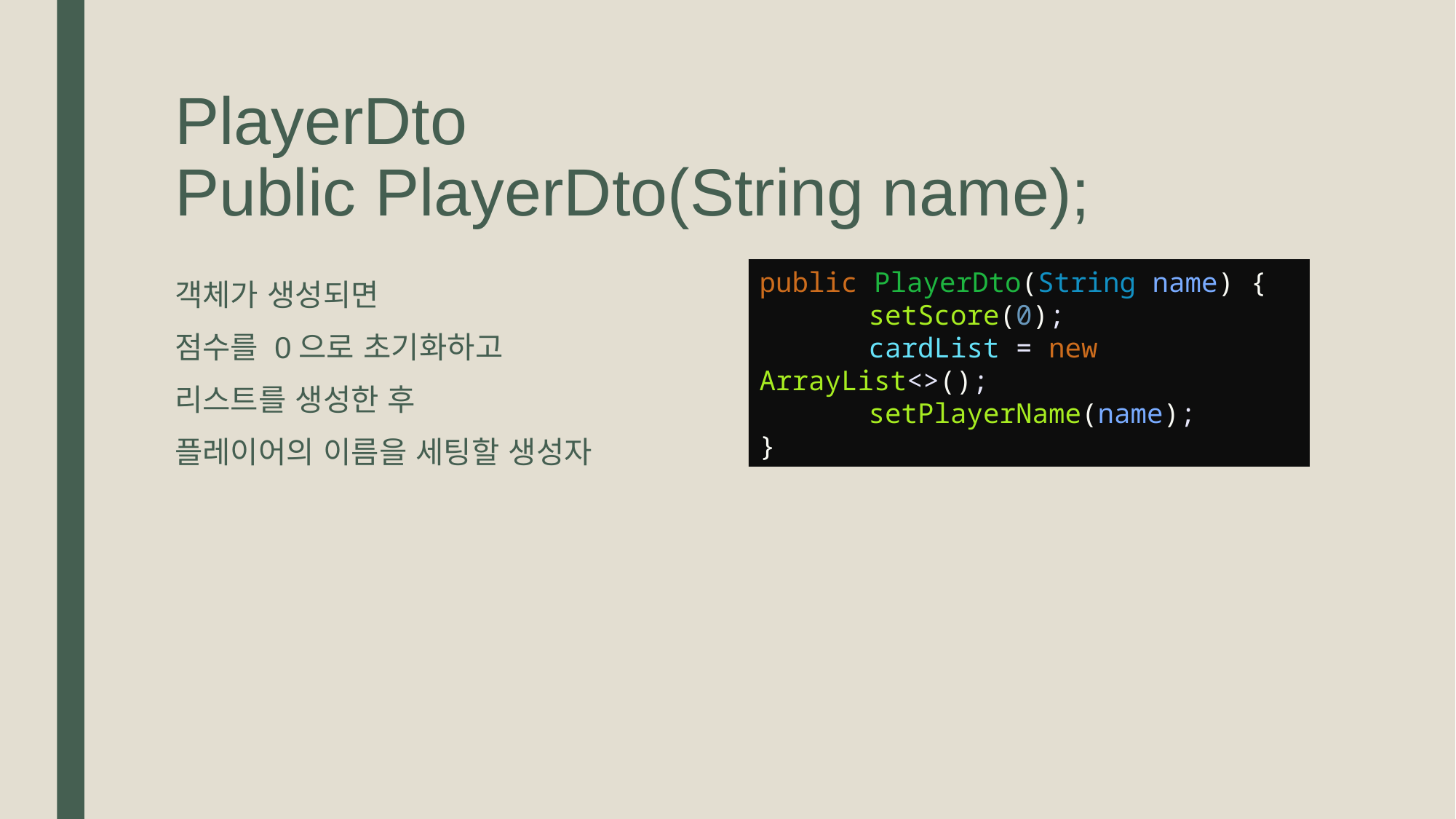

# PlayerDto Public PlayerDto(String name);
public PlayerDto(String name) {
	setScore(0);
	cardList = new ArrayList<>();
	setPlayerName(name);
}
객체가 생성되면
점수를 0으로 초기화하고
리스트를 생성한 후
플레이어의 이름을 세팅할 생성자